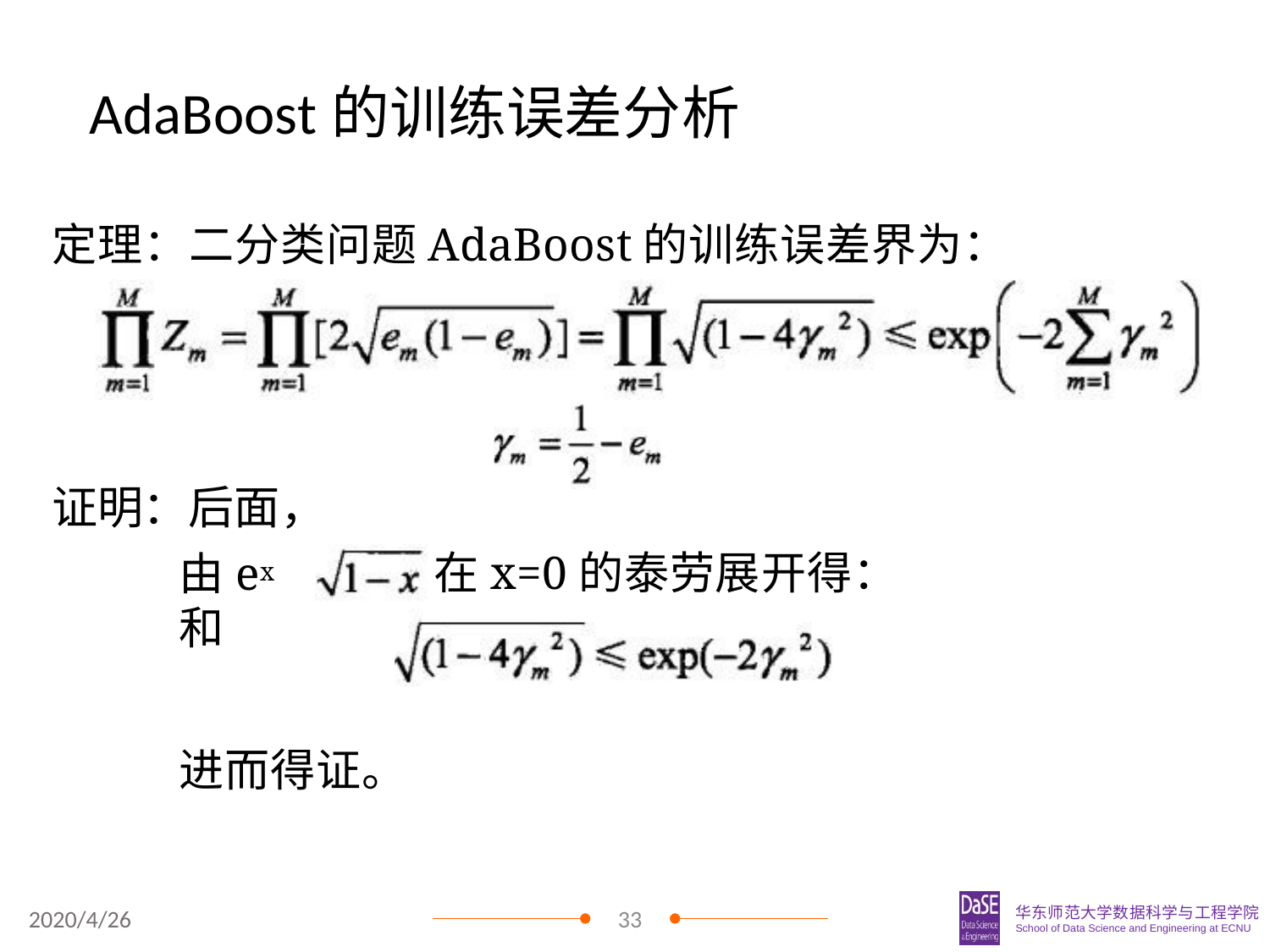

# AdaBoost的训练误差分析
定理：二分类问题AdaBoost的训练误差界为：

证明：后面，
由ex和
在x=0的泰劳展开得：

进而得证。